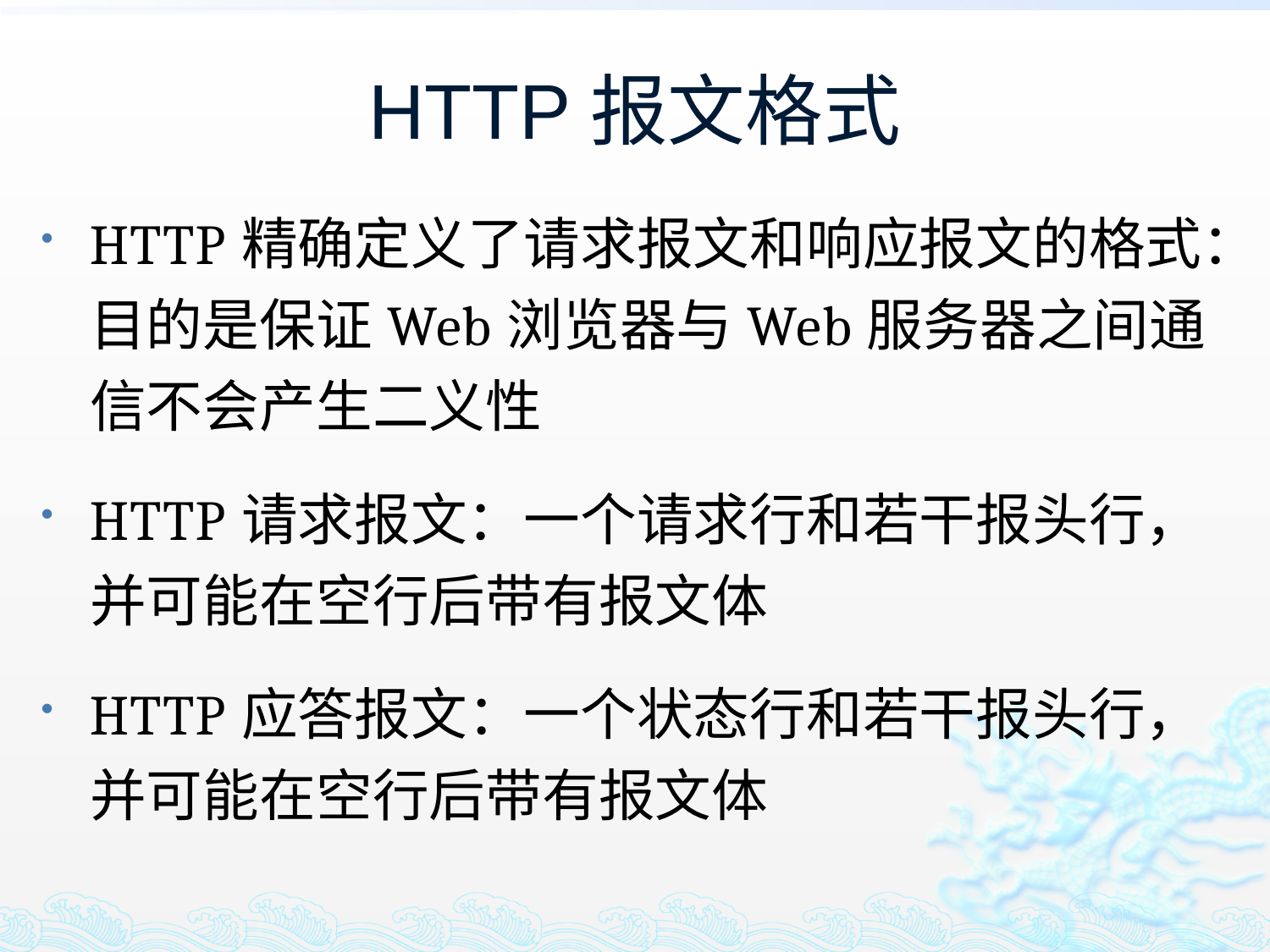

# HTTP报文格式
HTTP精确定义了请求报文和响应报文的格式：目的是保证Web浏览器与Web服务器之间通信不会产生二义性
HTTP请求报文：一个请求行和若干报头行，并可能在空行后带有报文体
HTTP应答报文：一个状态行和若干报头行，并可能在空行后带有报文体